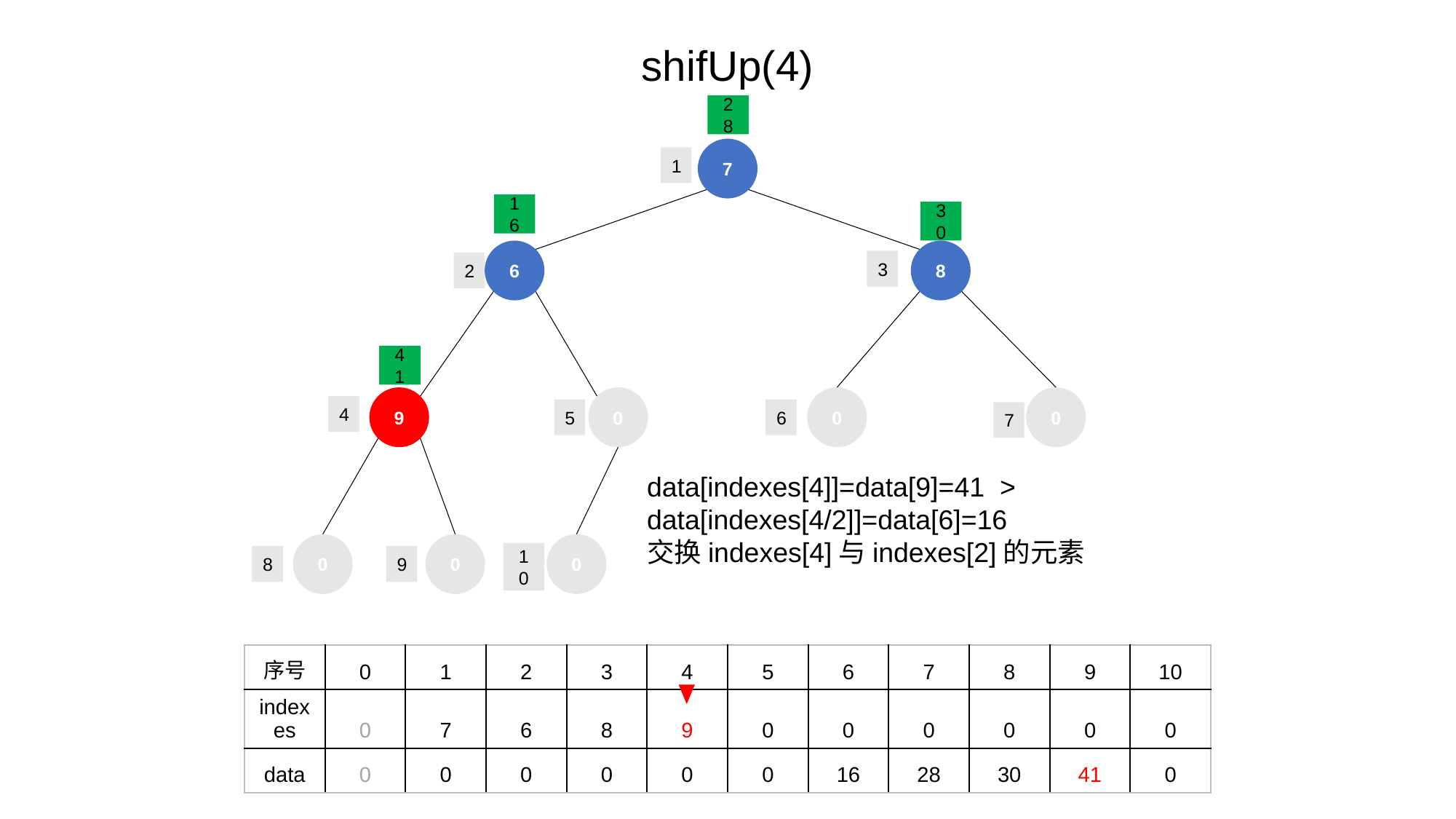

# shifUp(4)
28
16
30
41
7
1
6
8
3
2
9
0
0
0
4
5
6
7
data[indexes[4]]=data[9]=41  > data[indexes[4/2]]=data[6]=16
交换indexes[4]与indexes[2]的元素
0
0
0
10
8
9
| 序号 | 0 | 1 | 2 | 3 | 4 | 5 | 6 | 7 | 8 | 9 | 10 |
| --- | --- | --- | --- | --- | --- | --- | --- | --- | --- | --- | --- |
| indexes | 0 | 7 | 6 | 8 | 9 | 0 | 0 | 0 | 0 | 0 | 0 |
| data | 0 | 0 | 0 | 0 | 0 | 0 | 16 | 28 | 30 | 41 | 0 |